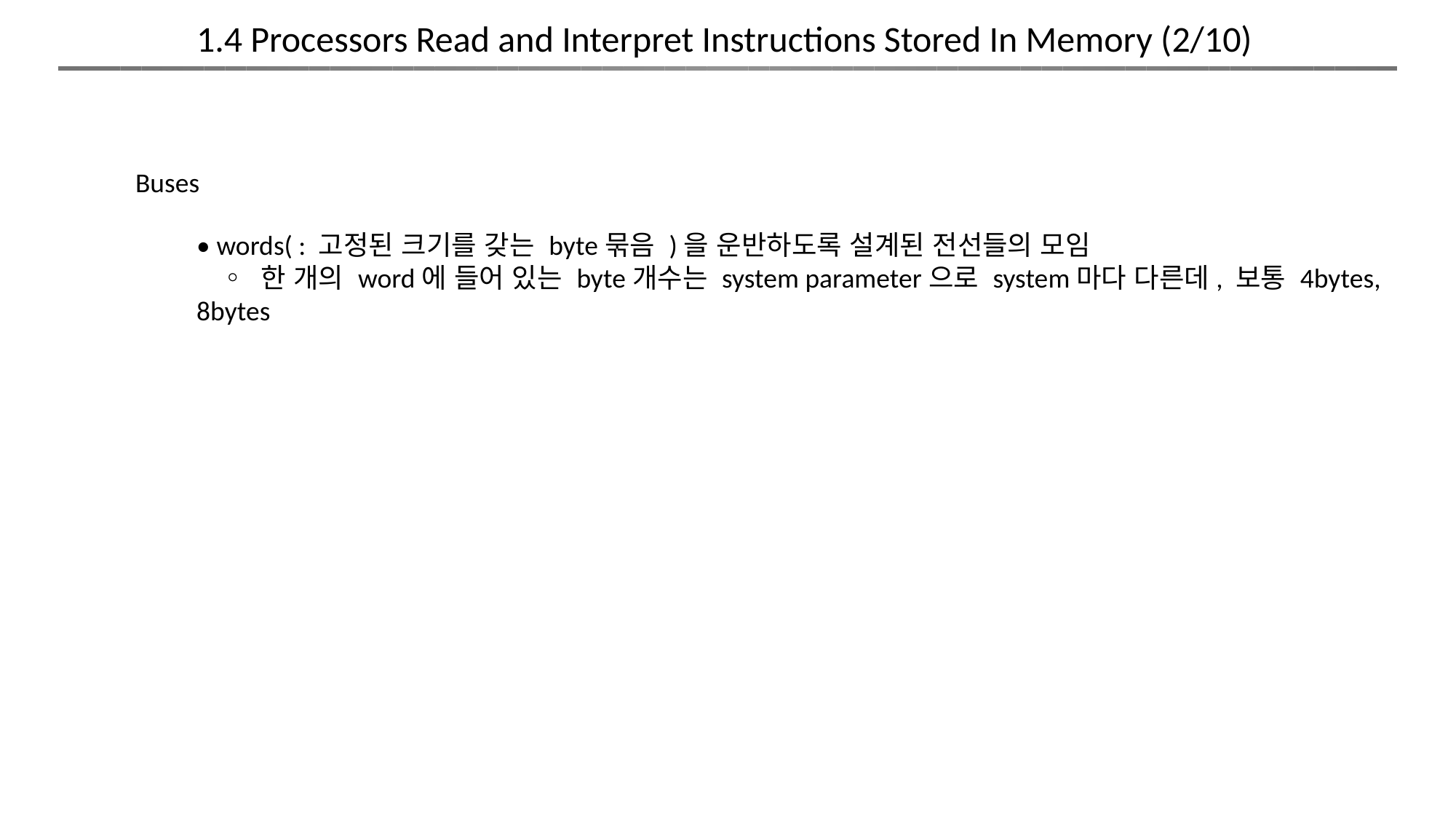

1.4 Processors Read and Interpret Instructions Stored In Memory (2/10)

Buses
• words( : 고정된 크기를 갖는 byte묶음 )을 운반하도록 설계된 전선들의 모임
   ◦ 한 개의 word에 들어 있는 byte개수는 system parameter으로 system마다 다른데, 보통 4bytes, 8bytes